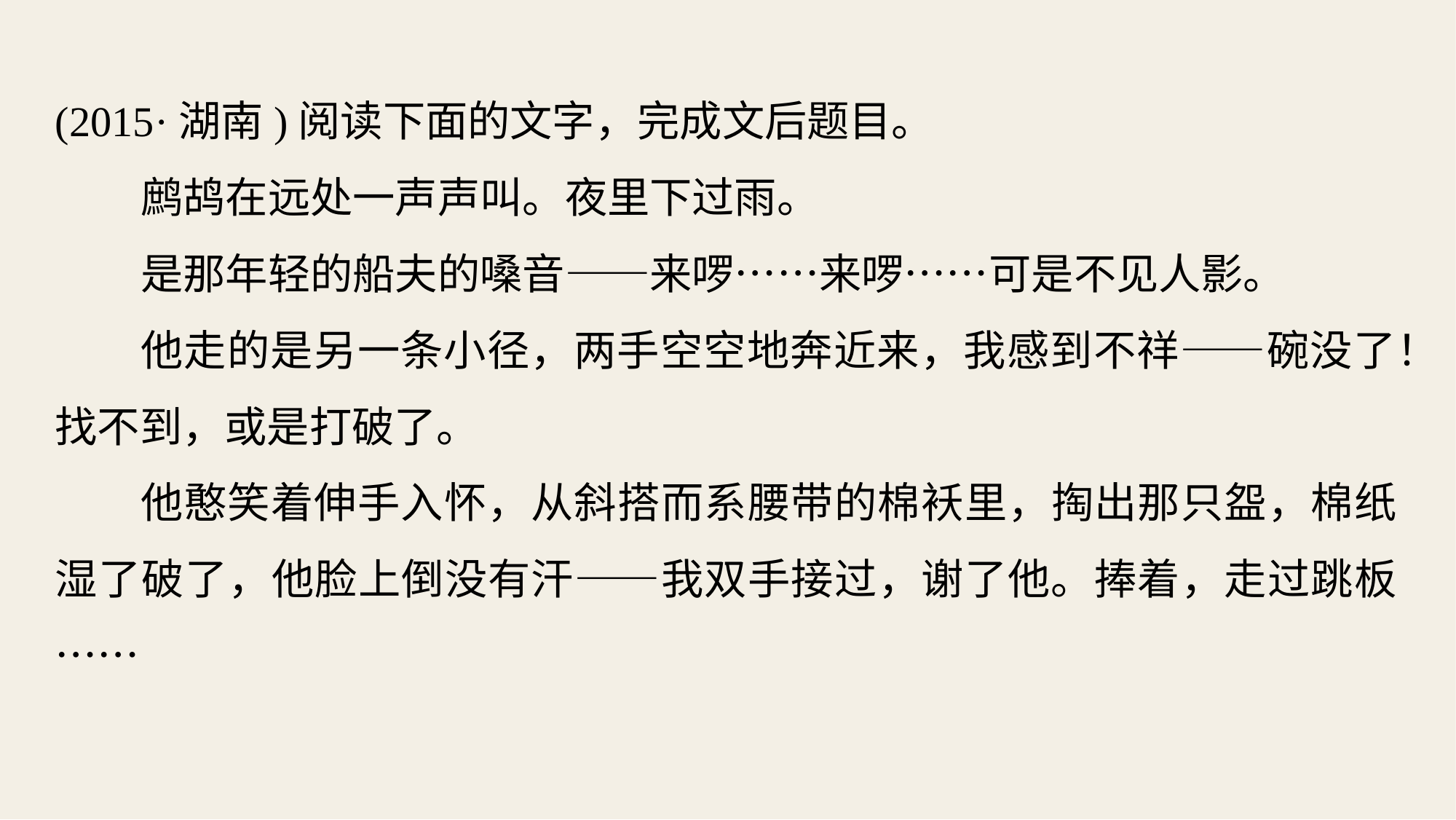

(2015·湖南)阅读下面的文字，完成文后题目。
鹧鸪在远处一声声叫。夜里下过雨。
是那年轻的船夫的嗓音——来啰……来啰……可是不见人影。
他走的是另一条小径，两手空空地奔近来，我感到不祥——碗没了！找不到，或是打破了。
他憨笑着伸手入怀，从斜搭而系腰带的棉袄里，掏出那只盌，棉纸湿了破了，他脸上倒没有汗——我双手接过，谢了他。捧着，走过跳板……